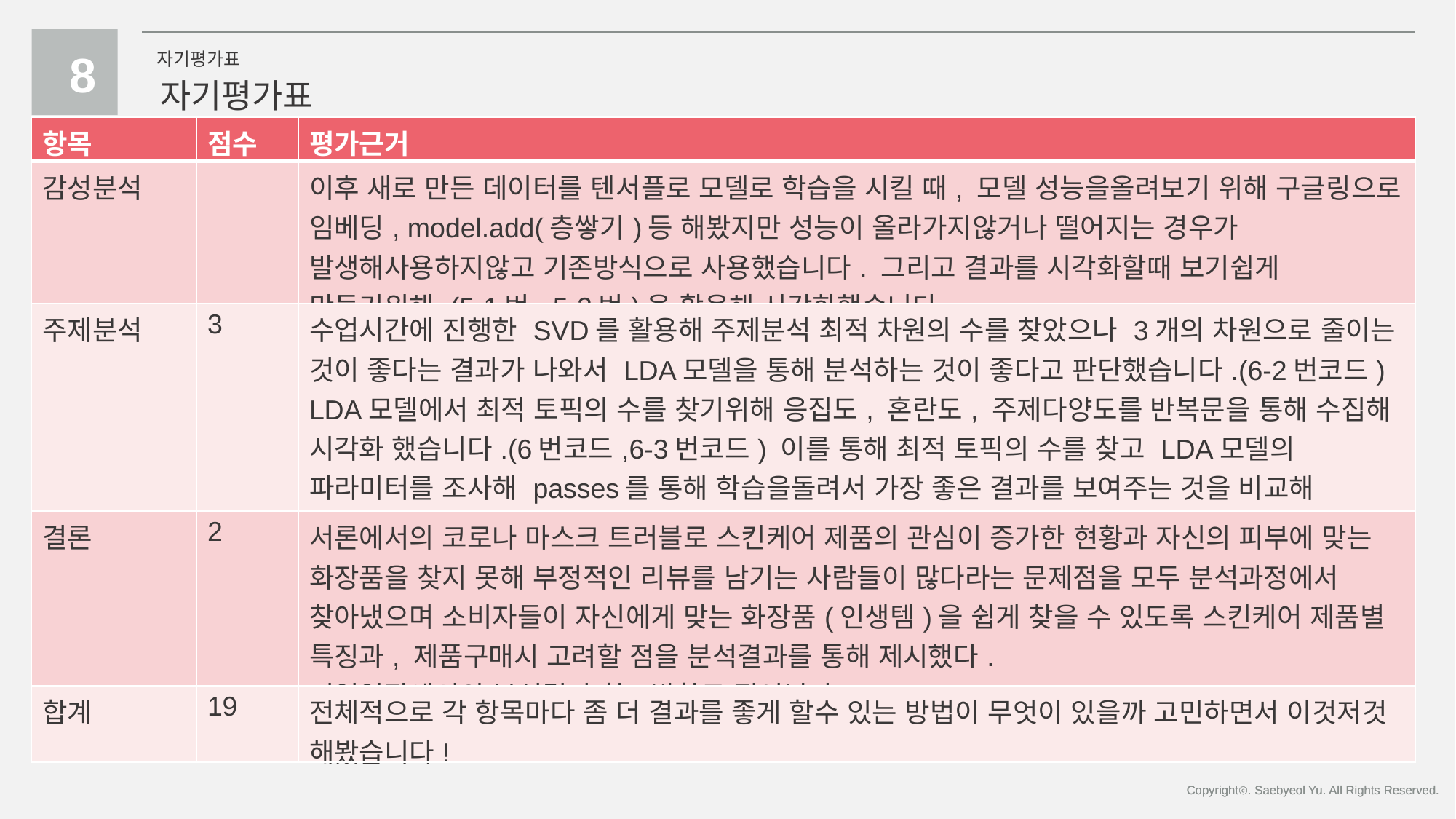

8
자기평가표
자기평가표
| 항목 | 점수 | 평가근거 |
| --- | --- | --- |
| 감성분석 |  | 이후 새로 만든 데이터를 텐서플로 모델로 학습을 시킬 때, 모델 성능을올려보기 위해 구글링으로 임베딩, model.add(층쌓기)등 해봤지만 성능이 올라가지않거나 떨어지는 경우가 발생해사용하지않고 기존방식으로 사용했습니다. 그리고 결과를 시각화할때 보기쉽게 만들기위해 (5-1번, 5-2번)을 활용해 시각화했습니다. |
| 주제분석 | 3 | 수업시간에 진행한 SVD를 활용해 주제분석 최적 차원의 수를 찾았으나 3개의 차원으로 줄이는 것이 좋다는 결과가 나와서 LDA모델을 통해 분석하는 것이 좋다고 판단했습니다.(6-2번코드) LDA모델에서 최적 토픽의 수를 찾기위해 응집도, 혼란도, 주제다양도를 반복문을 통해 수집해 시각화 했습니다.(6번코드,6-3번코드) 이를 통해 최적 토픽의 수를 찾고 LDA모델의 파라미터를 조사해 passes를 통해 학습을돌려서 가장 좋은 결과를 보여주는 것을 비교해 사용했습니다(6-4번코드) |
| 결론 | 2 | 서론에서의 코로나 마스크 트러블로 스킨케어 제품의 관심이 증가한 현황과 자신의 피부에 맞는 화장품을 찾지 못해 부정적인 리뷰를 남기는 사람들이 많다라는 문제점을 모두 분석과정에서 찾아냈으며 소비자들이 자신에게 맞는 화장품(인생템)을 쉽게 찾을 수 있도록 스킨케어 제품별 특징과, 제품구매시 고려할 점을 분석결과를 통해 제시했다. 기업입장에서의 분석결과 참고방향도 적어놨다. |
| 합계 | 19 | 전체적으로 각 항목마다 좀 더 결과를 좋게 할수 있는 방법이 무엇이 있을까 고민하면서 이것저것 해봤습니다! |
Copyrightⓒ. Saebyeol Yu. All Rights Reserved.